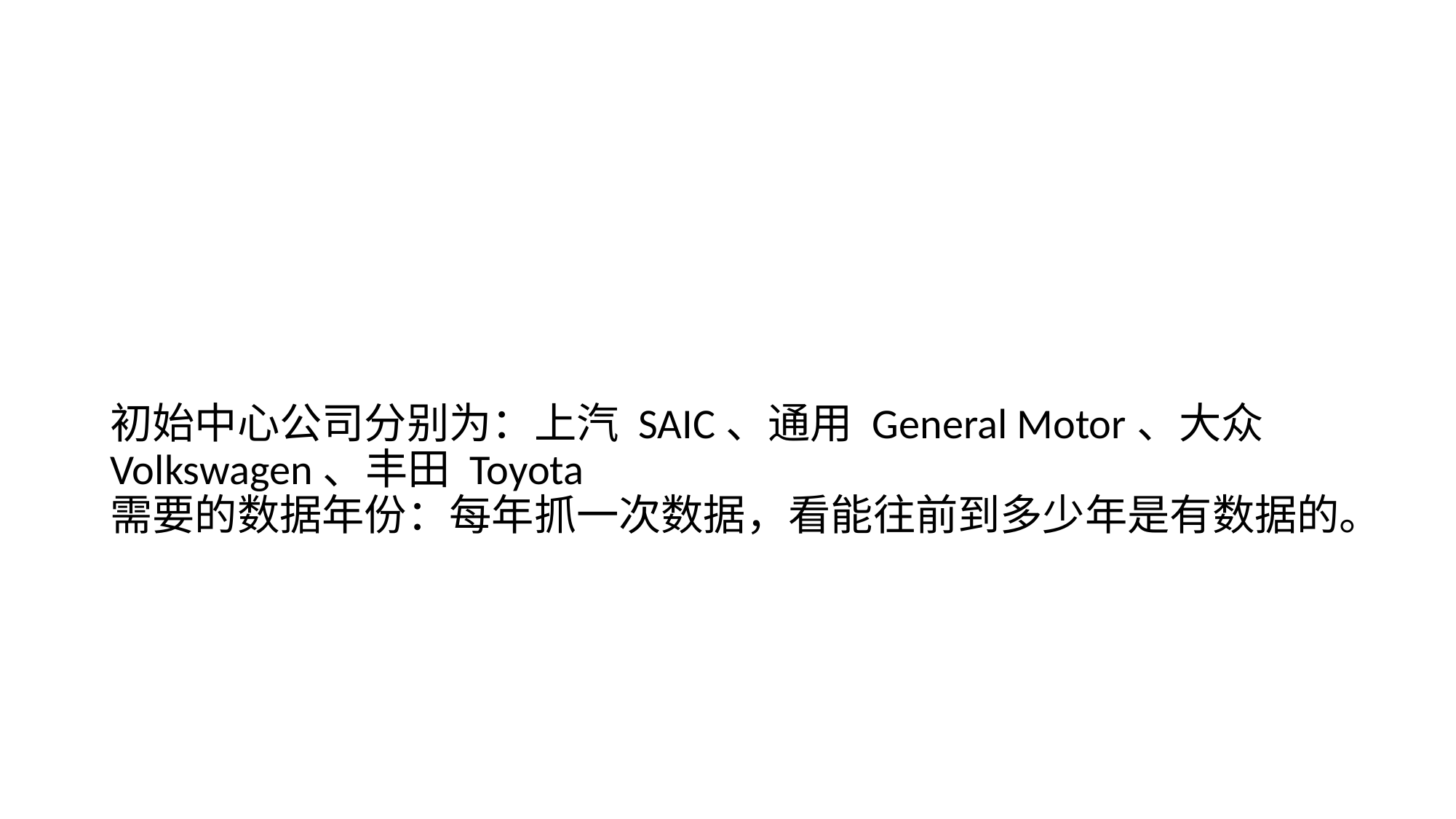

# 初始中心公司分别为：上汽 SAIC、通用 General Motor、大众 Volkswagen、丰田 Toyota 需要的数据年份：每年抓一次数据，看能往前到多少年是有数据的。